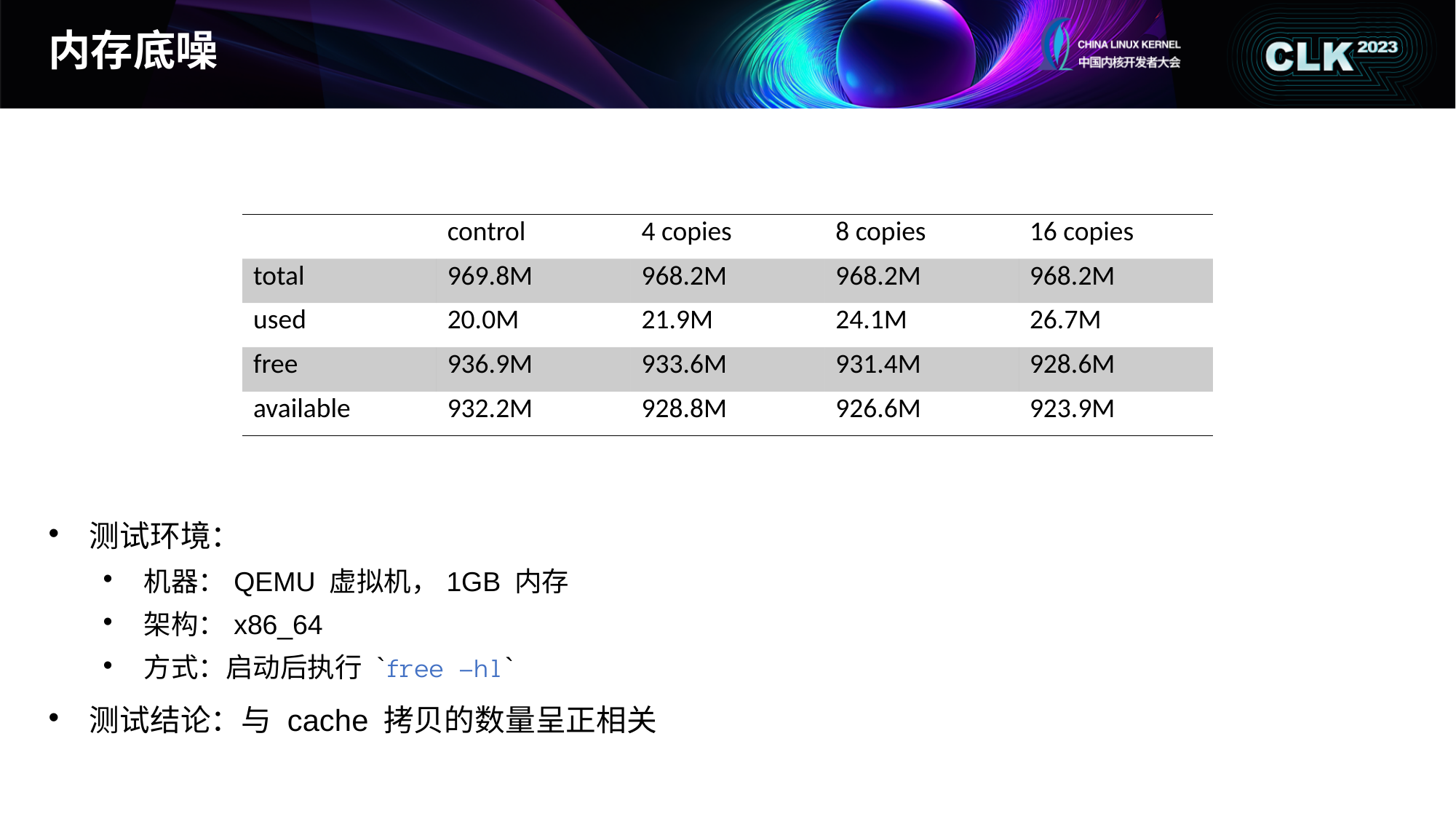

# 内存底噪

测试环境：
机器：QEMU 虚拟机，1GB 内存
架构：x86_64
方式：启动后执行 `free -hl`
测试结论：与 cache 拷贝的数量呈正相关
|  | control | 4 copies | 8 copies | 16 copies |
| --- | --- | --- | --- | --- |
| total | 969.8M | 968.2M | 968.2M | 968.2M |
| used | 20.0M | 21.9M | 24.1M | 26.7M |
| free | 936.9M | 933.6M | 931.4M | 928.6M |
| available | 932.2M | 928.8M | 926.6M | 923.9M |